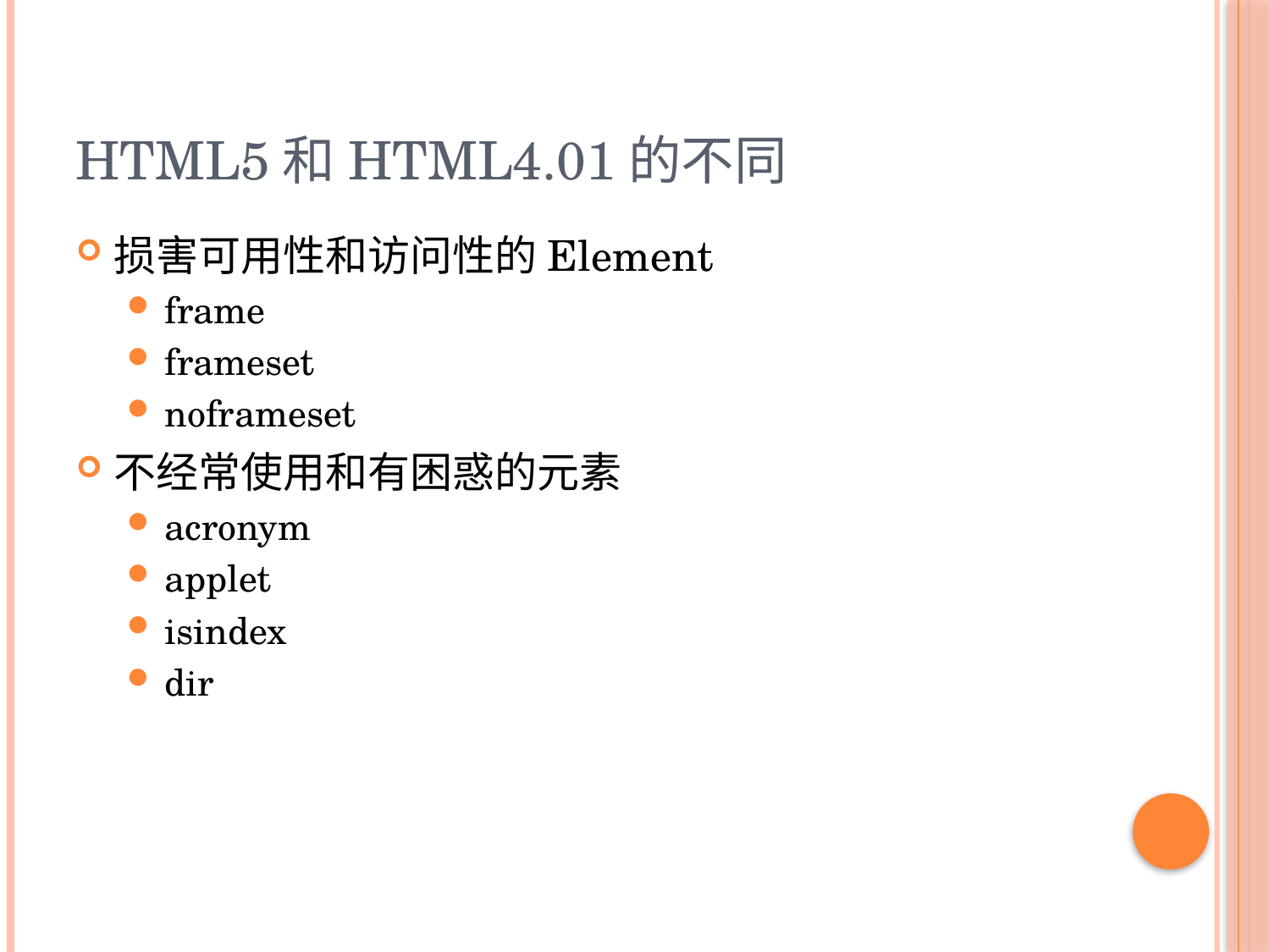

# HTML5和HTML4.01的不同
损害可用性和访问性的Element
frame
frameset
noframeset
不经常使用和有困惑的元素
acronym
applet
isindex
dir